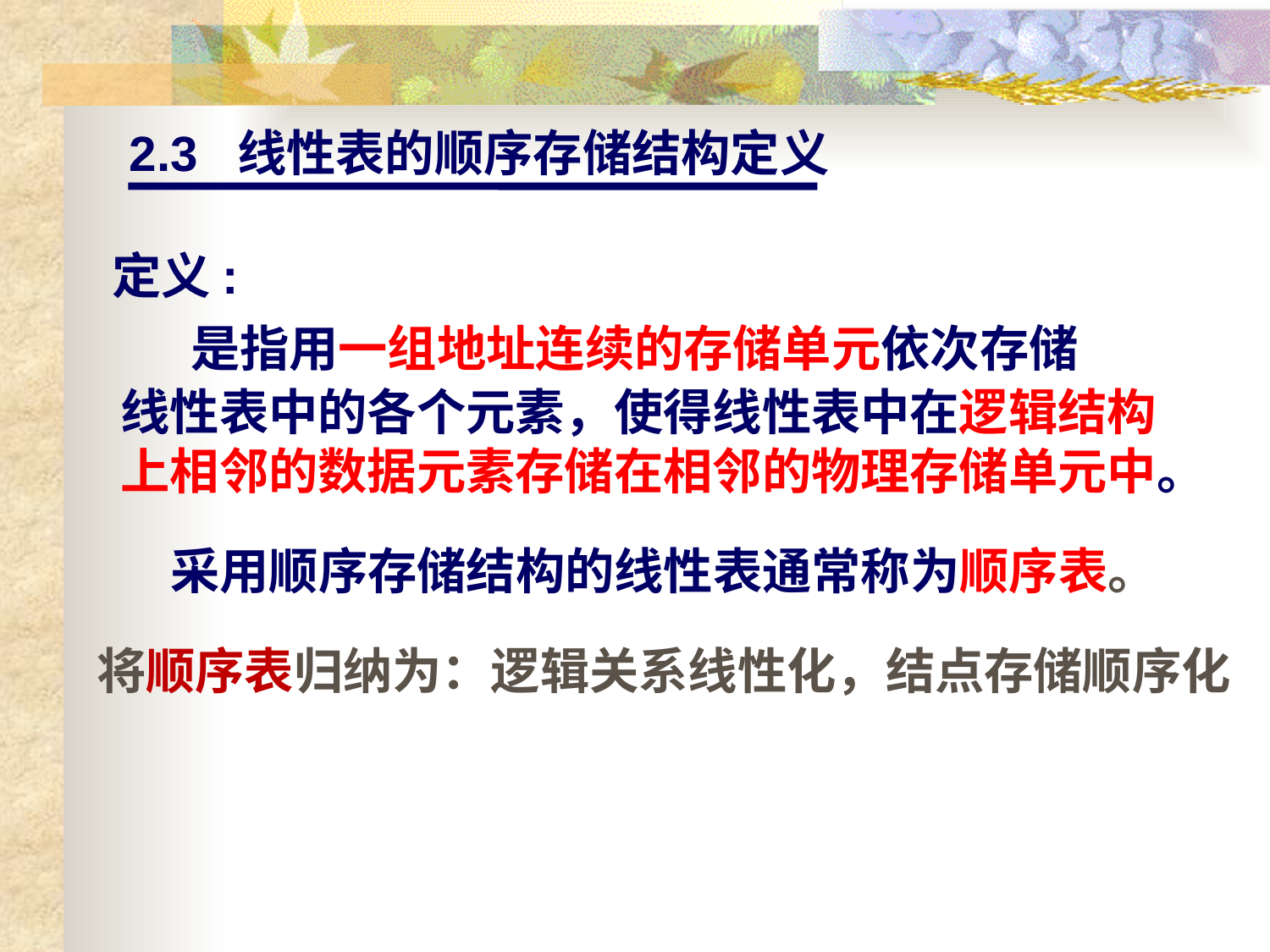

2.3  线性表的顺序存储结构定义

定义:
是指用一组地址连续的存储单元依次存储
线性表中的各个元素，使得线性表中在逻辑结构
上相邻的数据元素存储在相邻的物理存储单元中。
采用顺序存储结构的线性表通常称为顺序表。
将顺序表归纳为：逻辑关系线性化，结点存储顺序化